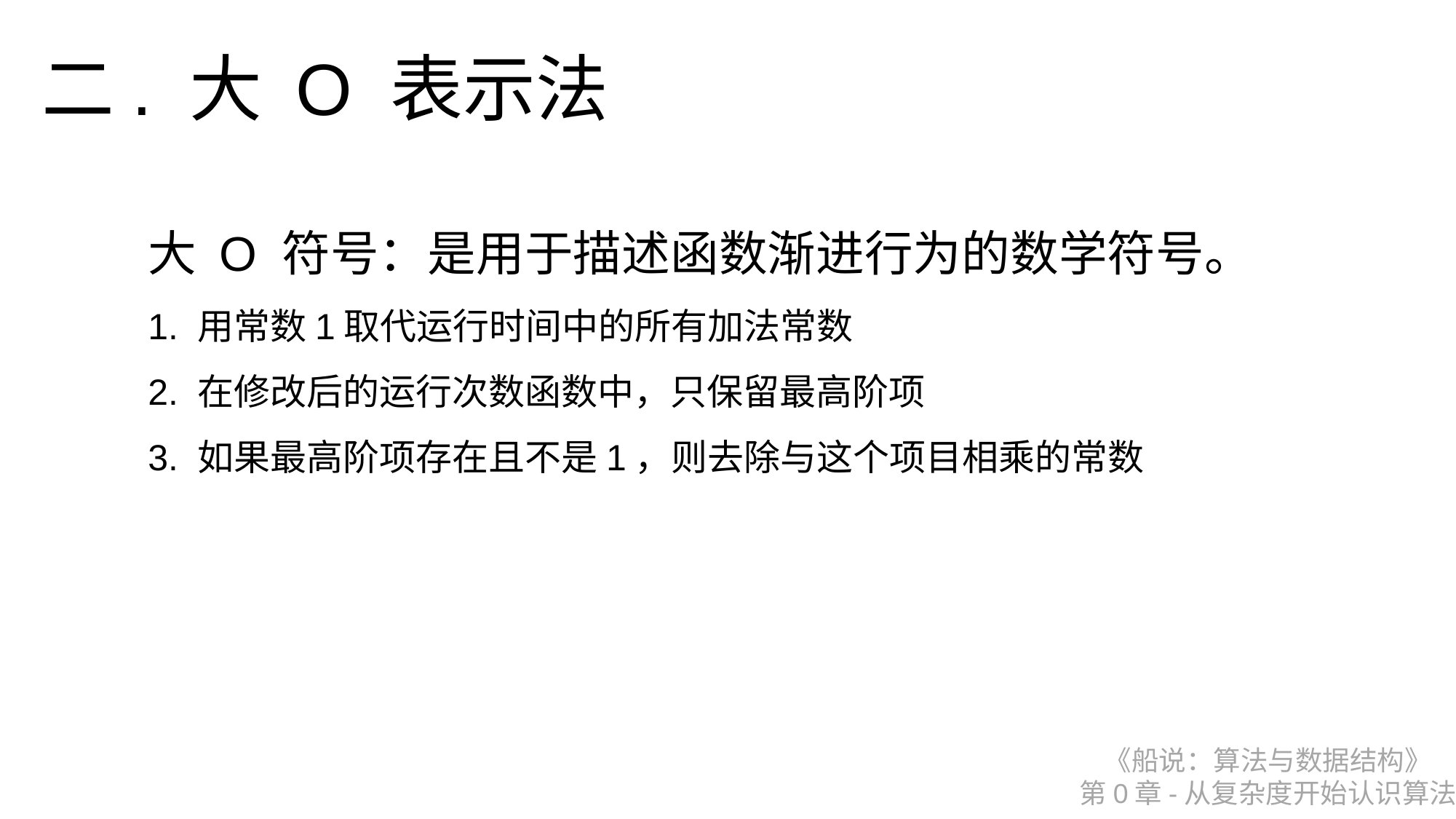

二. 大 O 表示法
大 O 符号：是用于描述函数渐进行为的数学符号。
1. 用常数1取代运行时间中的所有加法常数
2. 在修改后的运行次数函数中，只保留最高阶项
3. 如果最高阶项存在且不是1，则去除与这个项目相乘的常数